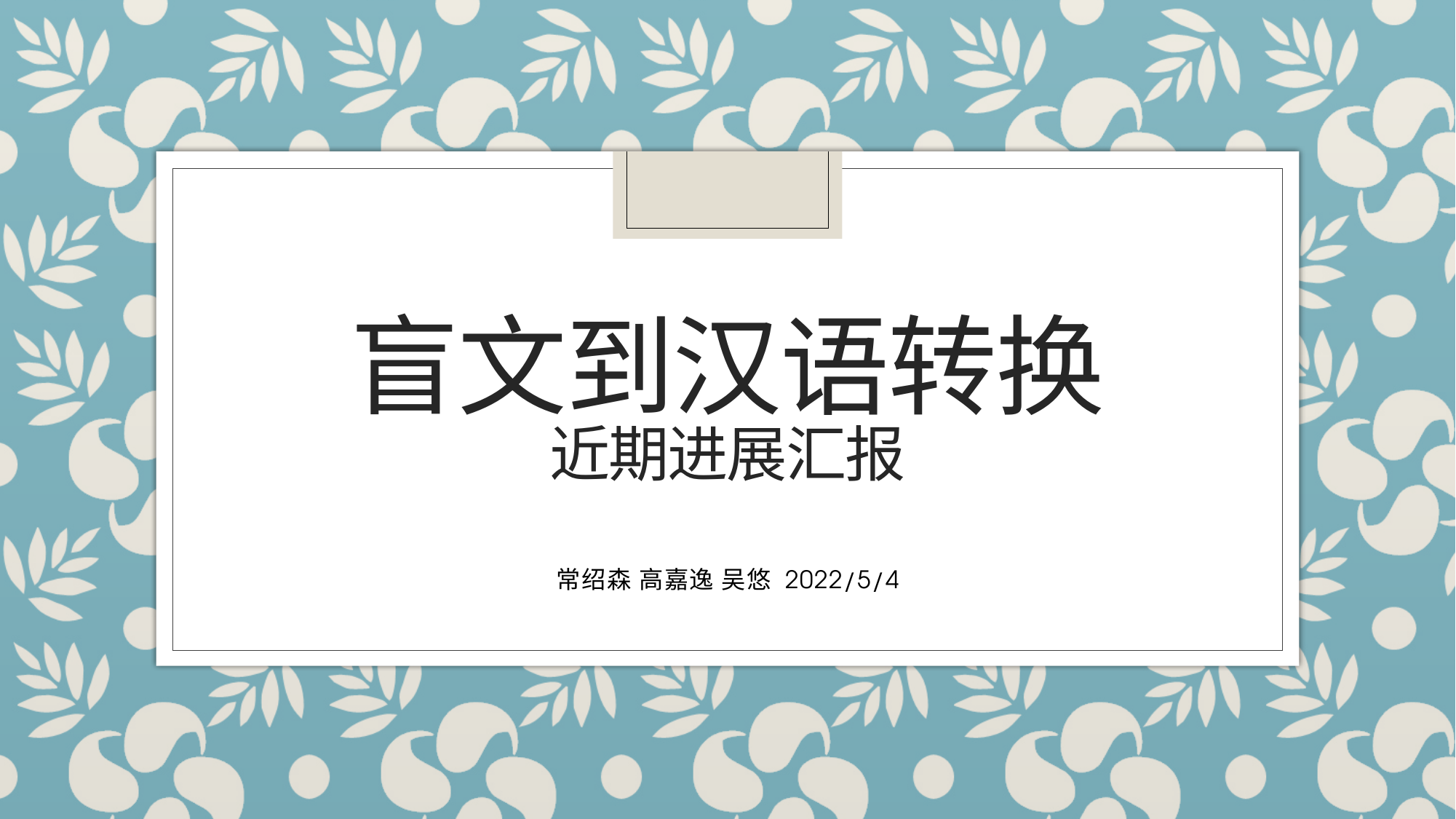

# 盲文到汉语转换 近期进展汇报
常绍森 高嘉逸 吴悠 2022/5/4